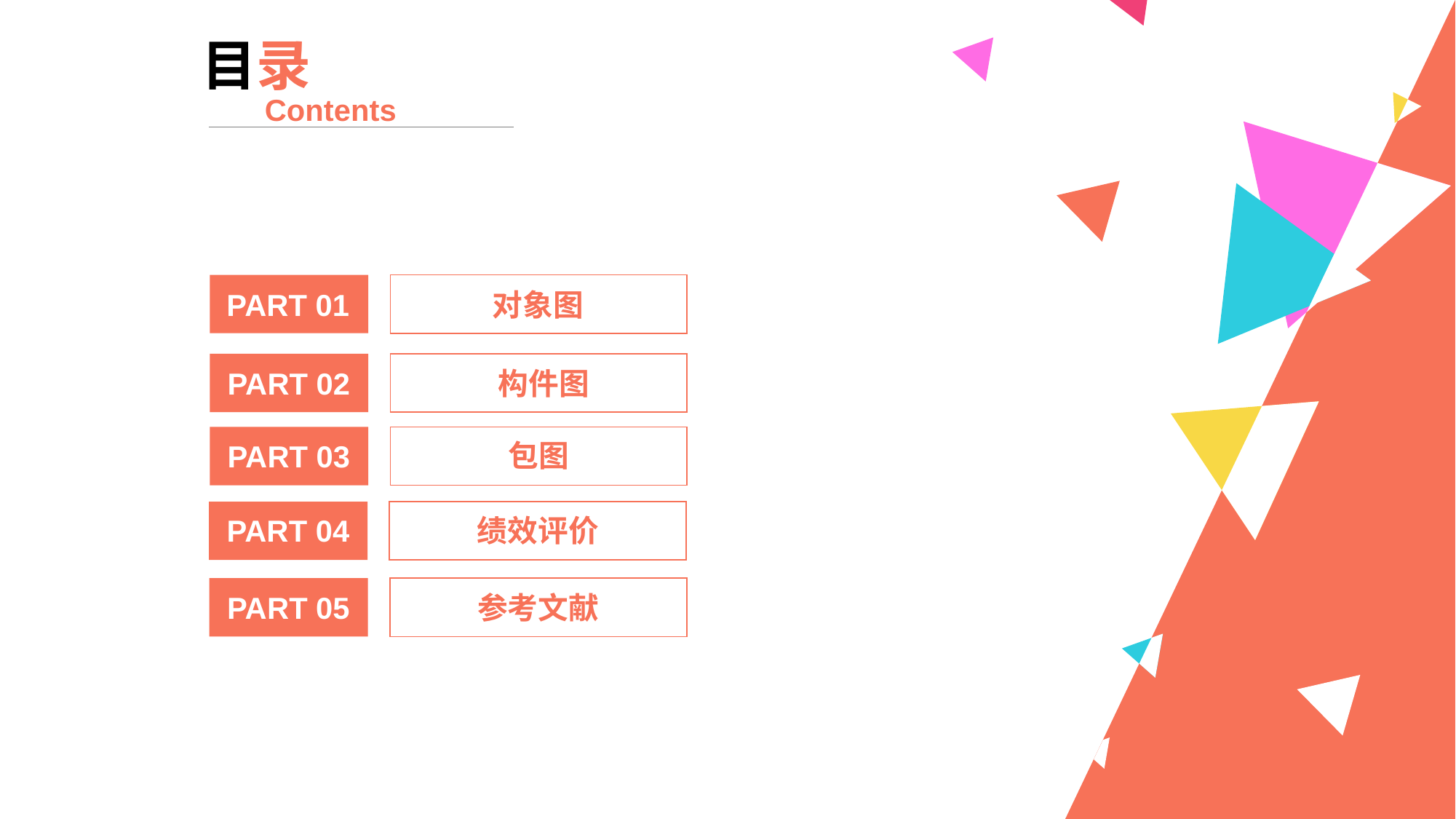

目录
Contents

对象图
PART 01

构件图
PART 02

包图
PART 03

PART 04
绩效评价

PART 05
参考文献